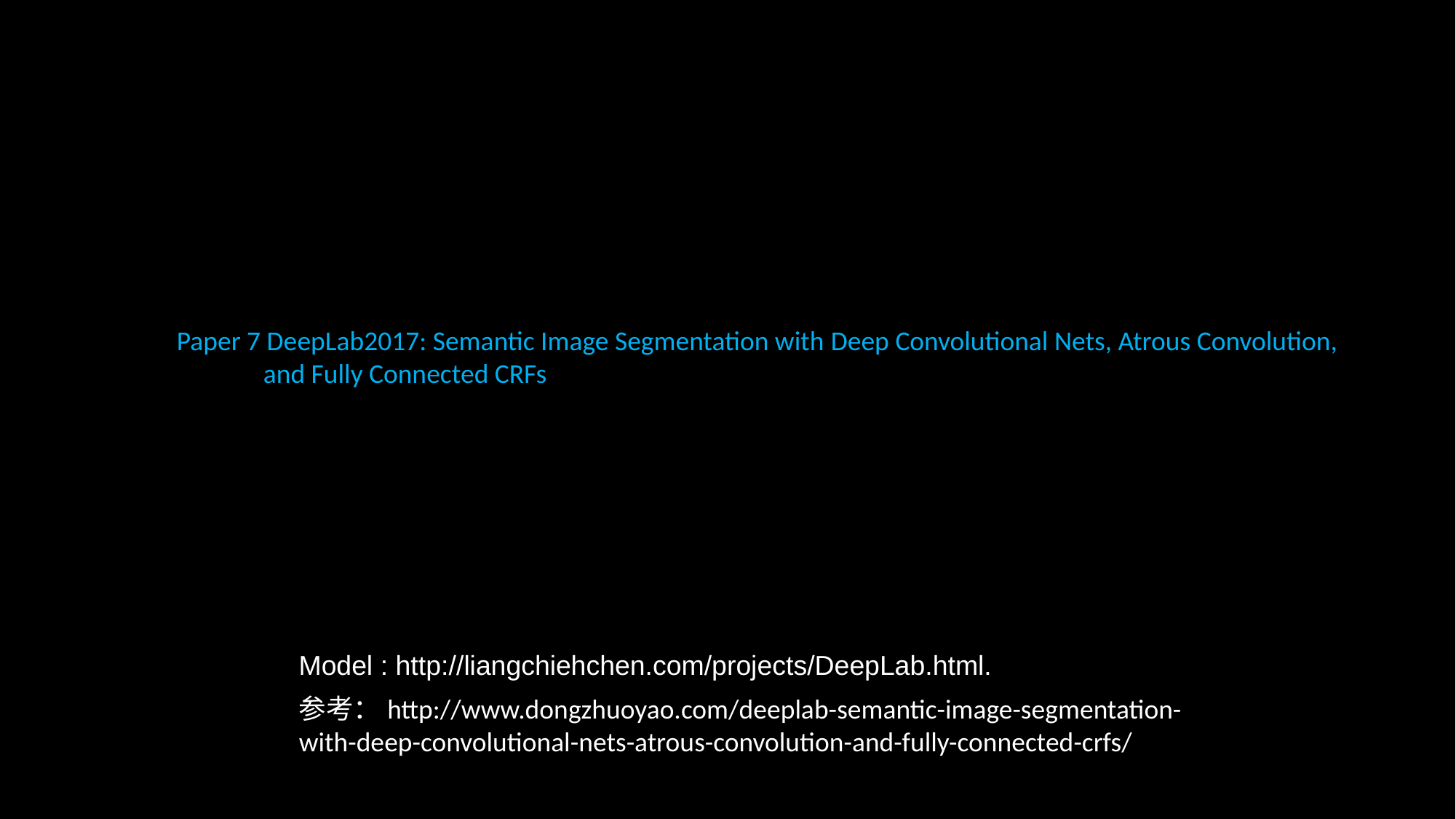

Paper 7 DeepLab2017: Semantic Image Segmentation with Deep Convolutional Nets, Atrous Convolution,
              and Fully Connected CRFs
Model : http://liangchiehchen.com/projects/DeepLab.html.
参考：http://www.dongzhuoyao.com/deeplab-semantic-image-segmentation-with-deep-convolutional-nets-atrous-convolution-and-fully-connected-crfs/